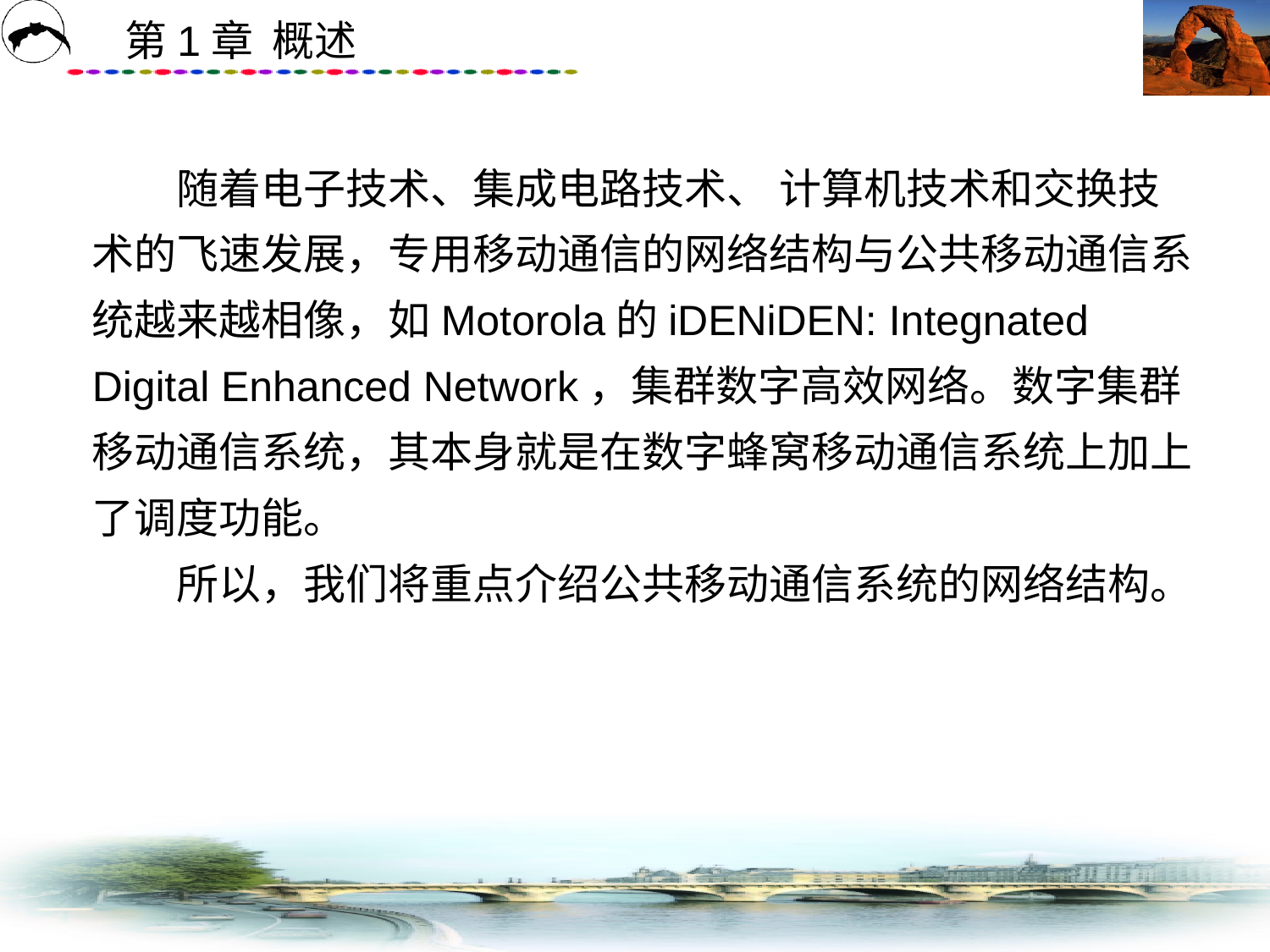

# 随着电子技术、集成电路技术、 计算机技术和交换技术的飞速发展，专用移动通信的网络结构与公共移动通信系统越来越相像，如Motorola的iDENiDEN: Integnated Digital Enhanced Network，集群数字高效网络。数字集群移动通信系统，其本身就是在数字蜂窝移动通信系统上加上了调度功能。 　　所以，我们将重点介绍公共移动通信系统的网络结构。